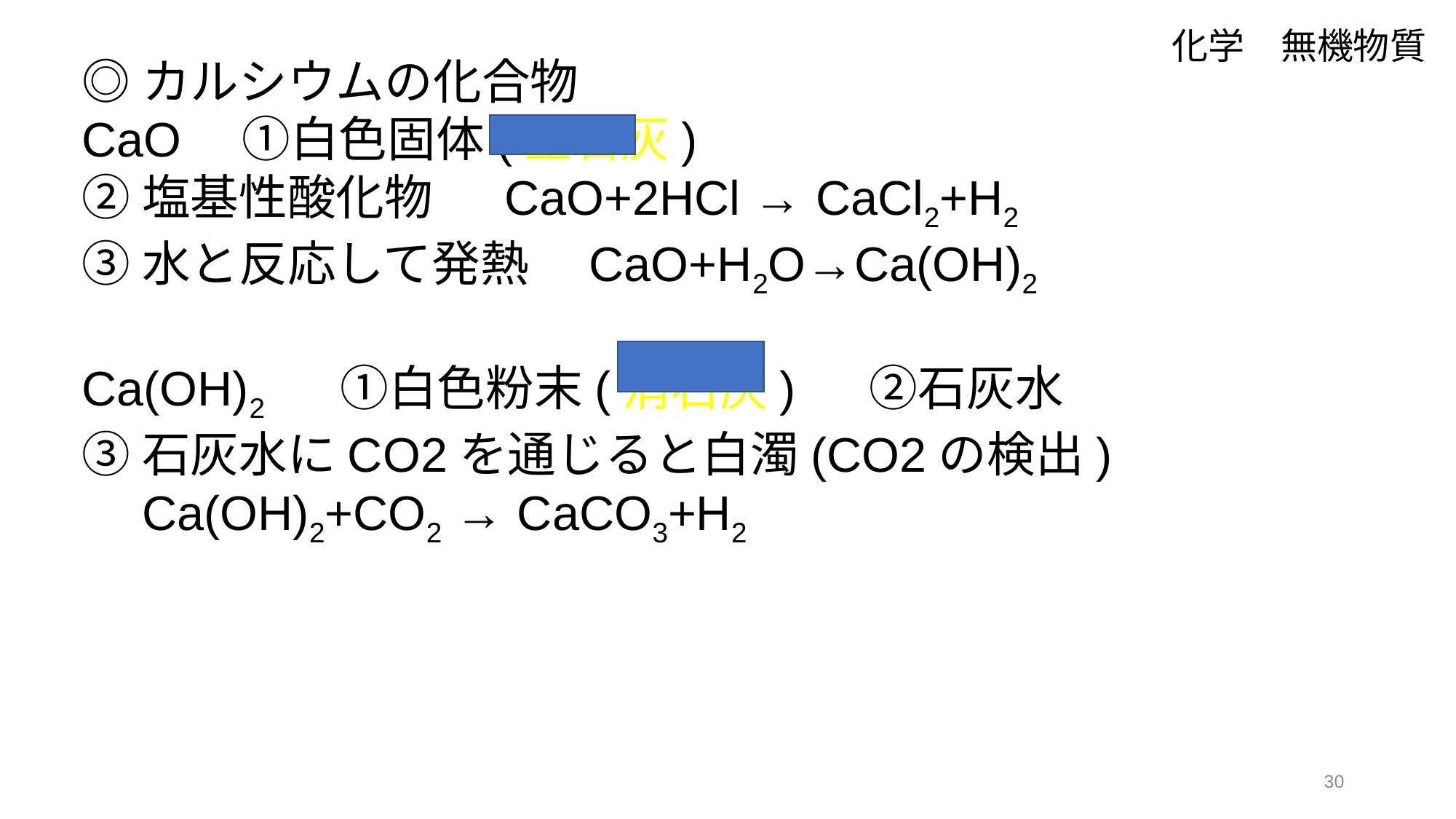

化学　無機物質
◎カルシウムの化合物
CaO　①白色固体(生石灰)
②塩基性酸化物 　CaO+2HCl → CaCl2+H2
③水と反応して発熱　CaO+H2O→Ca(OH)2

Ca(OH)2 　　①白色粉末(消石灰) 　②石灰水
③石灰水にCO2を通じると白濁(CO2の検出)
　Ca(OH)2+CO2 → CaCO3+H2

30